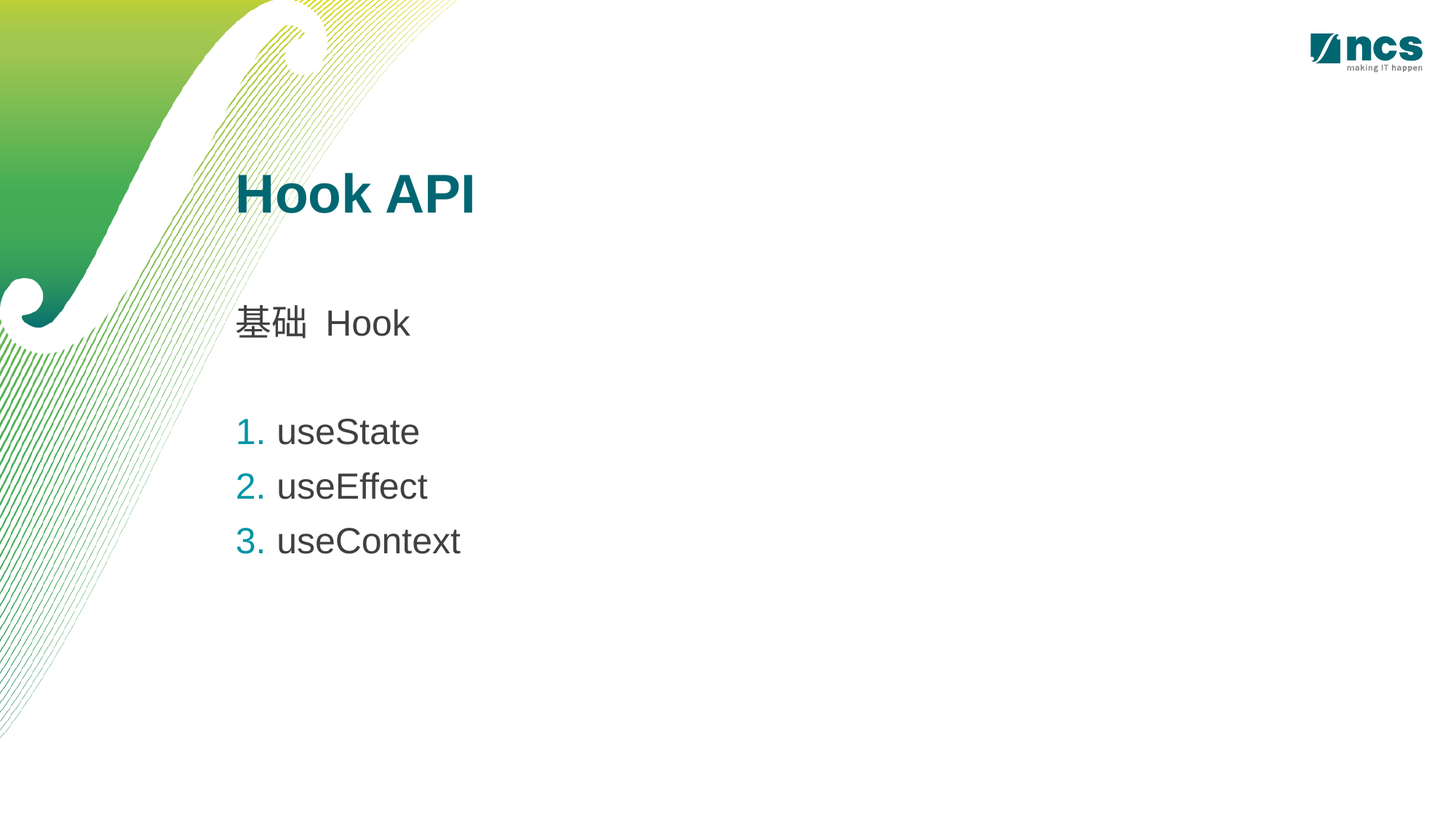

Hook API
基础 Hook

useState
useEffect
useContext